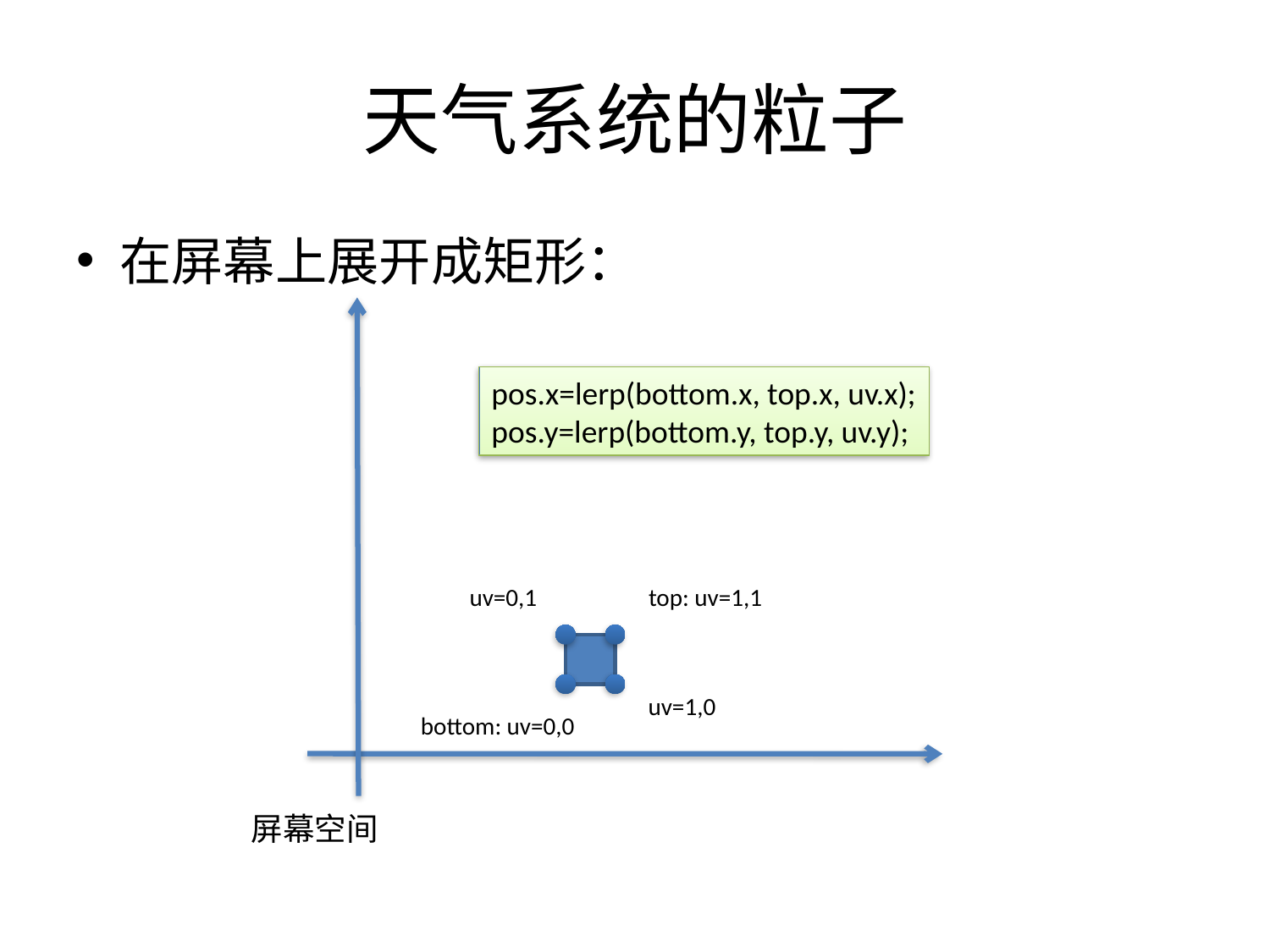

# 天气系统的粒子
在屏幕上展开成矩形：
pos.x=lerp(bottom.x, top.x, uv.x);
pos.y=lerp(bottom.y, top.y, uv.y);
uv=0,1
top: uv=1,1

uv=1,0
bottom: uv=0,0
屏幕空间